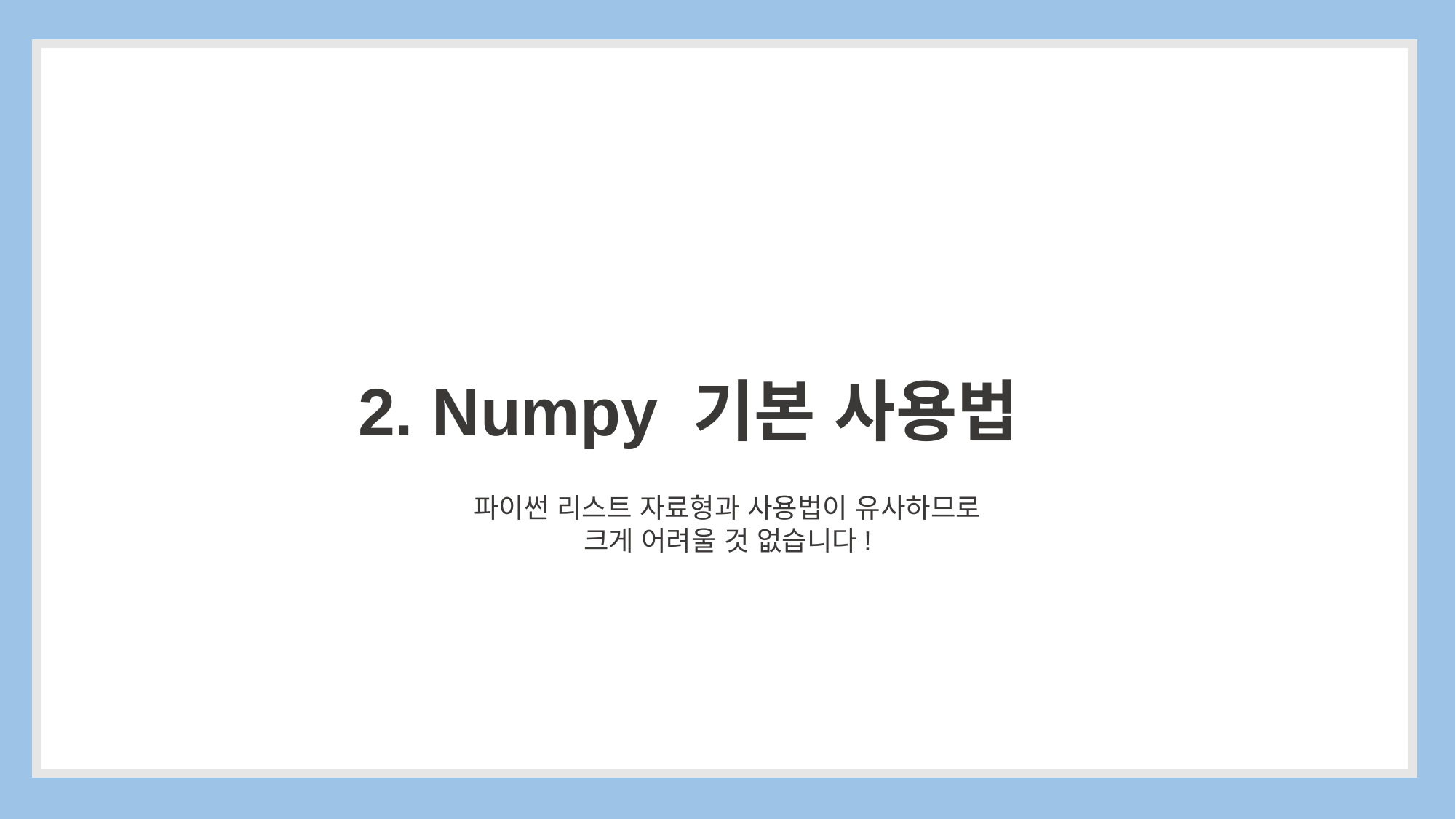

2. Numpy 기본 사용법
파이썬 리스트 자료형과 사용법이 유사하므로
크게 어려울 것 없습니다!